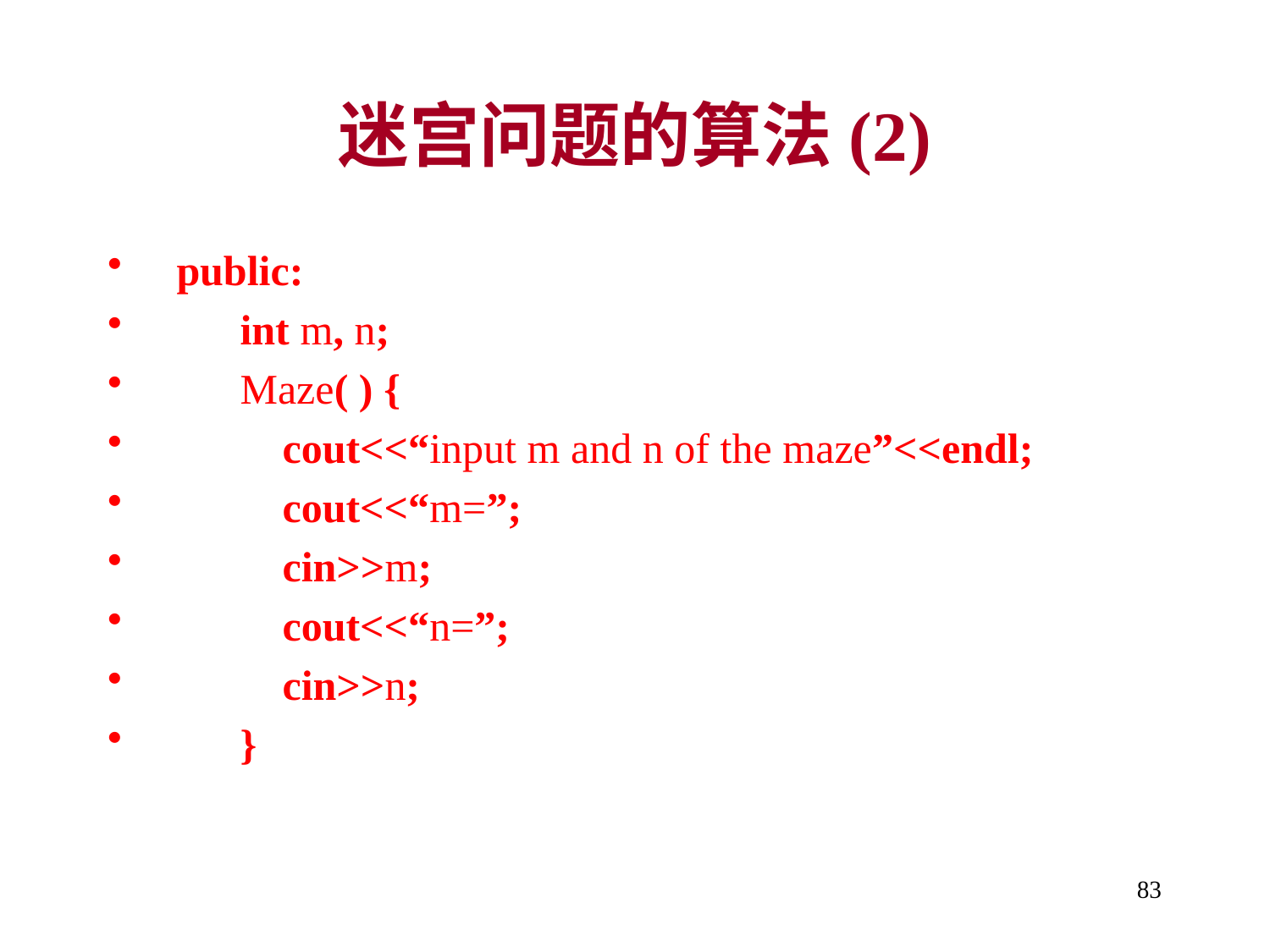

迷宫问题的算法(2)
  public:
        int m, n;
        Maze( ) {
            cout<<“input m and n of the maze”<<endl;
            cout<<“m=”;
            cin>>m;
            cout<<“n=”;
            cin>>n;
        }
83